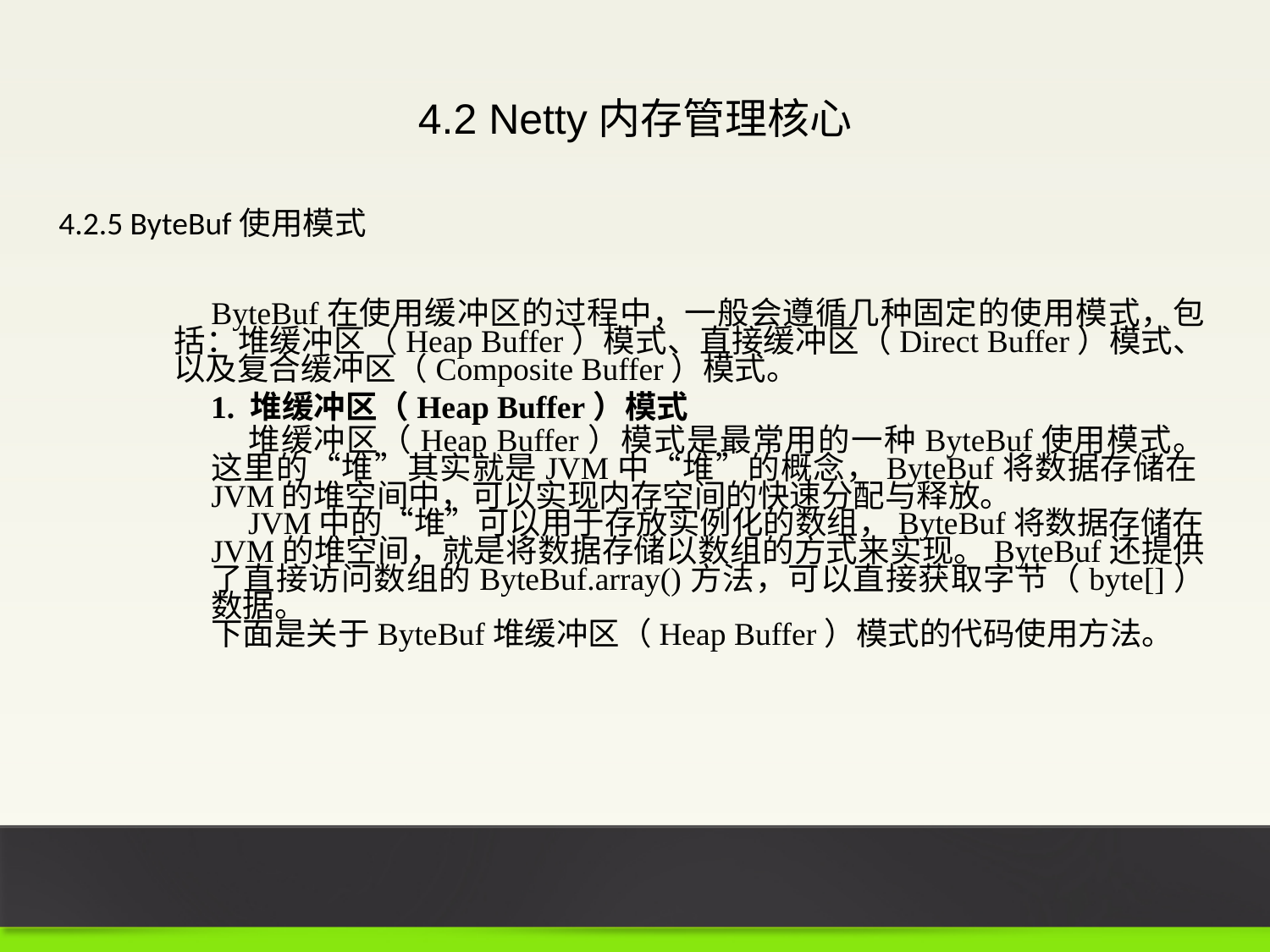

4.2 Netty内存管理核心
4.2.5 ByteBuf使用模式
ByteBuf在使用缓冲区的过程中，一般会遵循几种固定的使用模式，包括：堆缓冲区（Heap Buffer）模式、直接缓冲区（Direct Buffer）模式、以及复合缓冲区（Composite Buffer）模式。
1. 堆缓冲区（Heap Buffer）模式
堆缓冲区（Heap Buffer）模式是最常用的一种ByteBuf使用模式。这里的“堆”其实就是JVM中“堆”的概念，ByteBuf将数据存储在JVM的堆空间中，可以实现内存空间的快速分配与释放。
JVM中的“堆”可以用于存放实例化的数组，ByteBuf将数据存储在JVM的堆空间，就是将数据存储以数组的方式来实现。ByteBuf还提供了直接访问数组的ByteBuf.array()方法，可以直接获取字节（byte[]）数据。
下面是关于ByteBuf堆缓冲区（Heap Buffer）模式的代码使用方法。